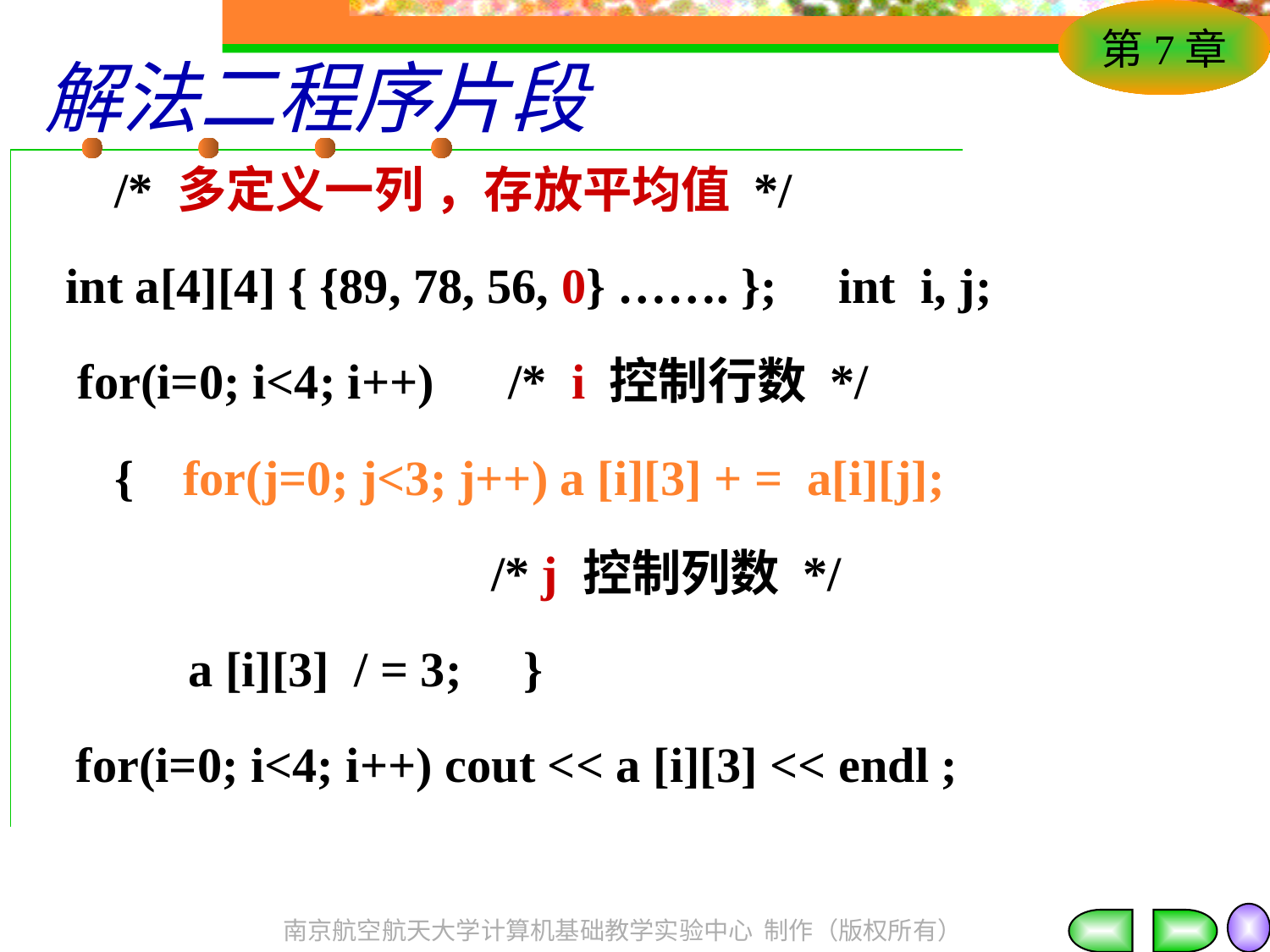

# 解法二程序片段
    /* 多定义一列 ，存放平均值 */
int a[4][4] { {89, 78, 56, 0} ……. };     int  i, j;
 for(i=0; i<4; i++)      /*  i 控制行数 */
    {    for(j=0; j<3; j++) a [i][3] + =  a[i][j];
		              /* j 控制列数 */
          a [i][3]  / = 3;     }
 for(i=0; i<4; i++) cout << a [i][3] << endl ;